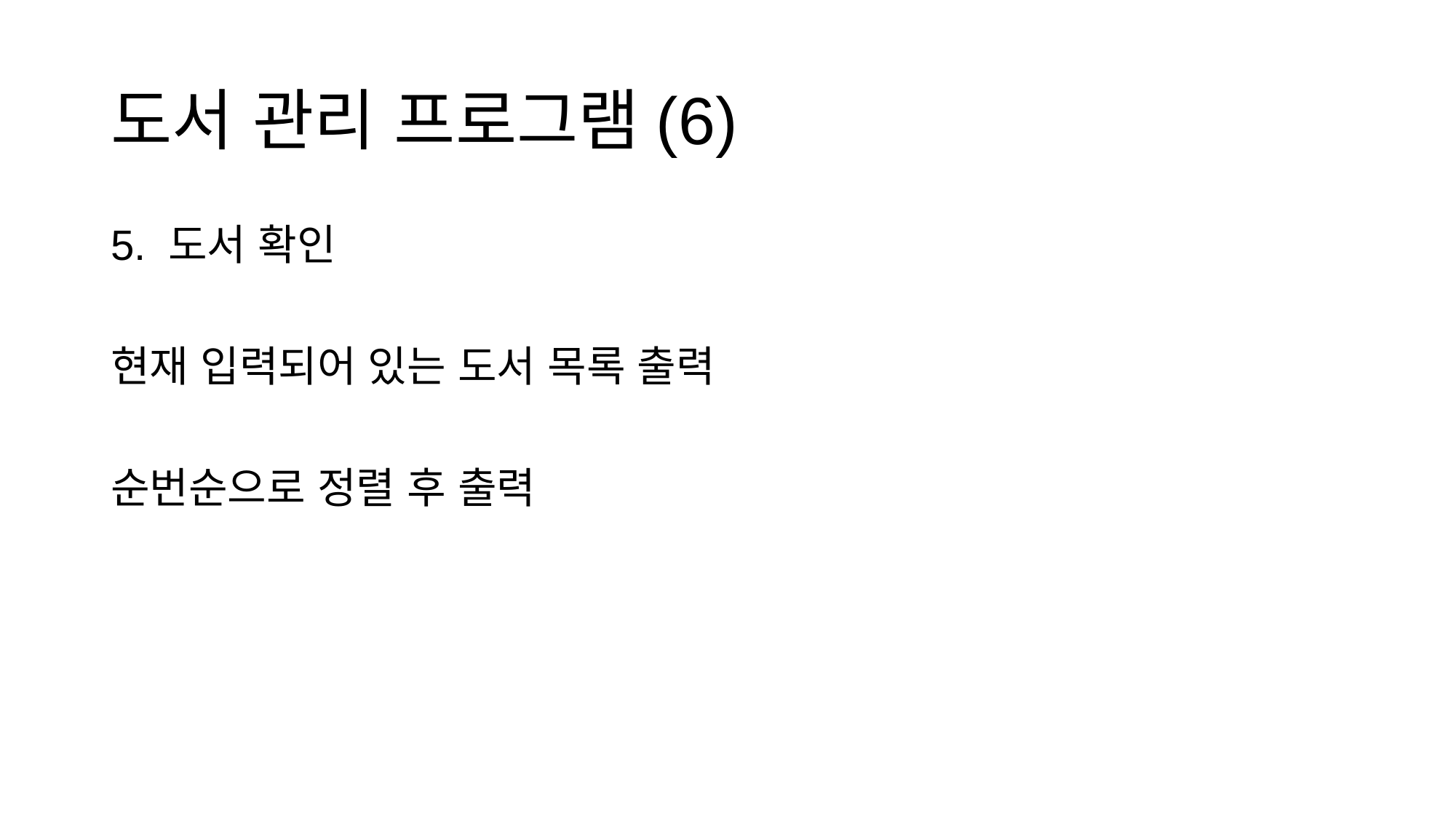

# 도서 관리 프로그램(6)
5. 도서 확인

현재 입력되어 있는 도서 목록 출력

순번순으로 정렬 후 출력